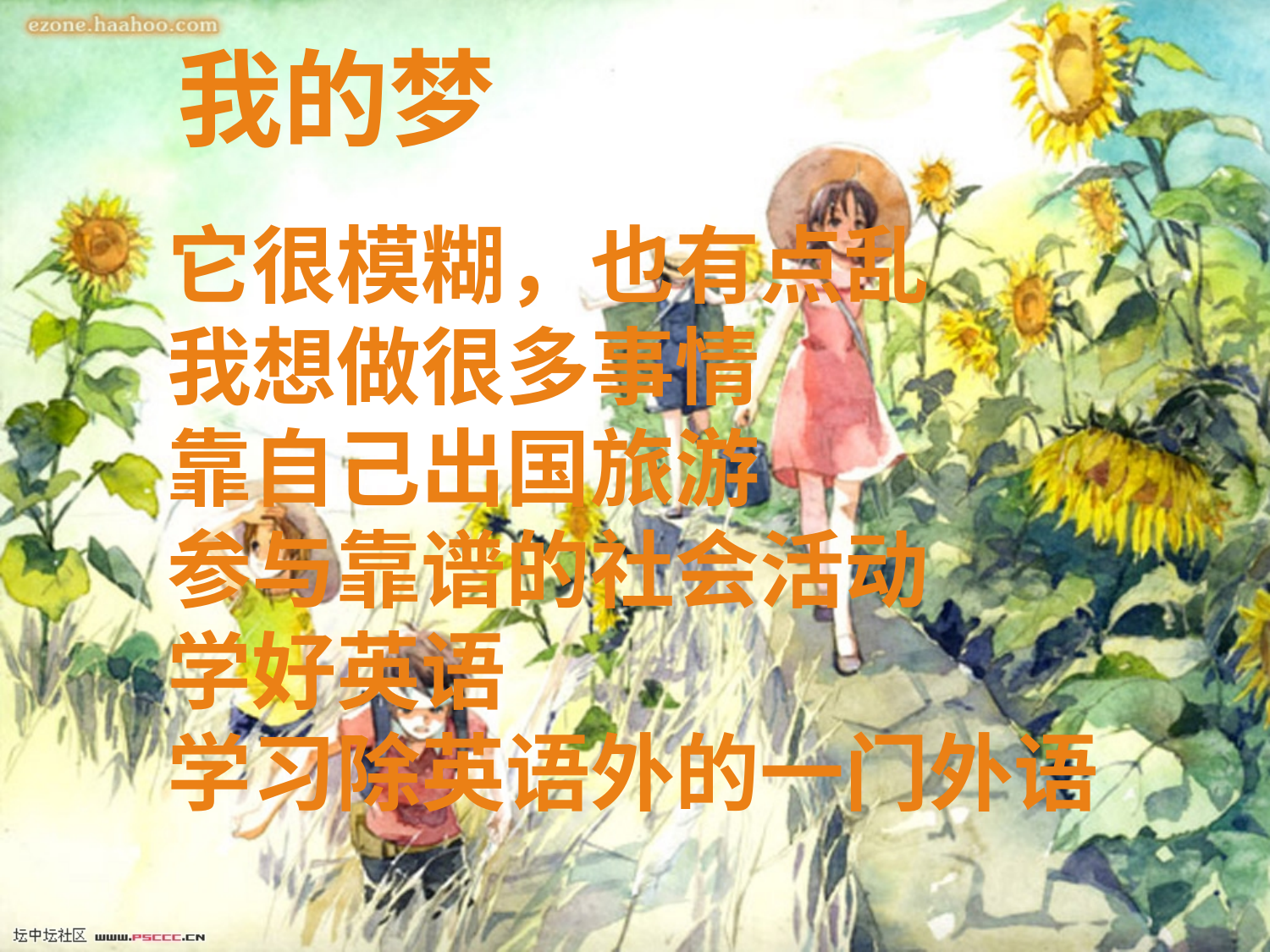

我的梦
它很模糊，也有点乱
我想做很多事情
靠自己出国旅游
参与靠谱的社会活动
学好英语
学习除英语外的一门外语